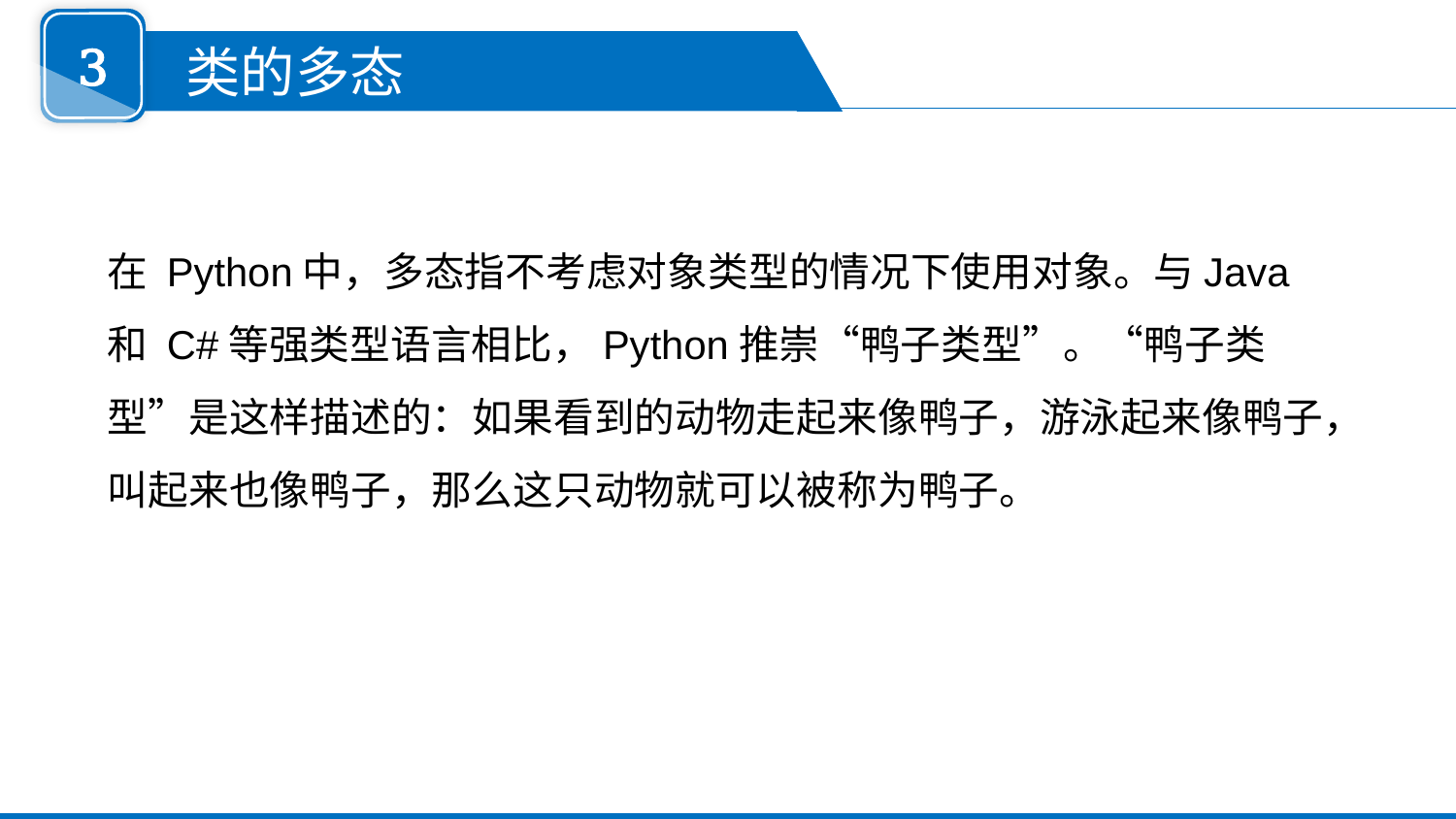

3

  类的多态
在 Python中，多态指不考虑对象类型的情况下使用对象。与Java和 C#等强类型语言相比，Python推崇“鸭子类型”。“鸭子类型”是这样描述的：如果看到的动物走起来像鸭子，游泳起来像鸭子，叫起来也像鸭子，那么这只动物就可以被称为鸭子。